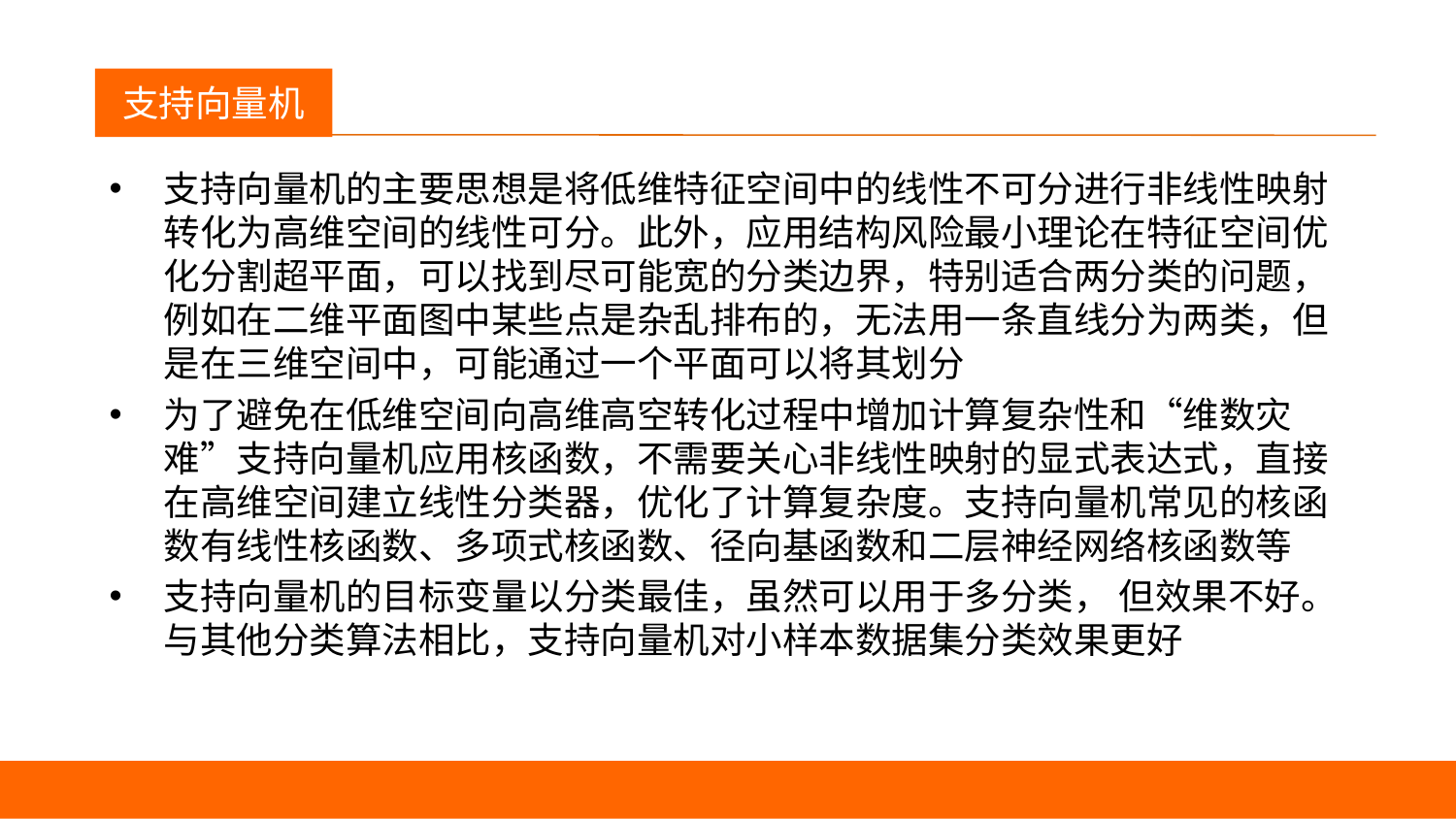

议程
支持向量机

支持向量机的主要思想是将低维特征空间中的线性不可分进行非线性映射转化为高维空间的线性可分。此外，应用结构风险最小理论在特征空间优化分割超平面，可以找到尽可能宽的分类边界，特别适合两分类的问题，例如在二维平面图中某些点是杂乱排布的，无法用一条直线分为两类，但是在三维空间中，可能通过一个平面可以将其划分
为了避免在低维空间向高维高空转化过程中增加计算复杂性和“维数灾难”支持向量机应用核函数，不需要关心非线性映射的显式表达式，直接在高维空间建立线性分类器，优化了计算复杂度。支持向量机常见的核函数有线性核函数、多项式核函数、径向基函数和二层神经网络核函数等
支持向量机的目标变量以分类最佳，虽然可以用于多分类， 但效果不好。与其他分类算法相比，支持向量机对小样本数据集分类效果更好